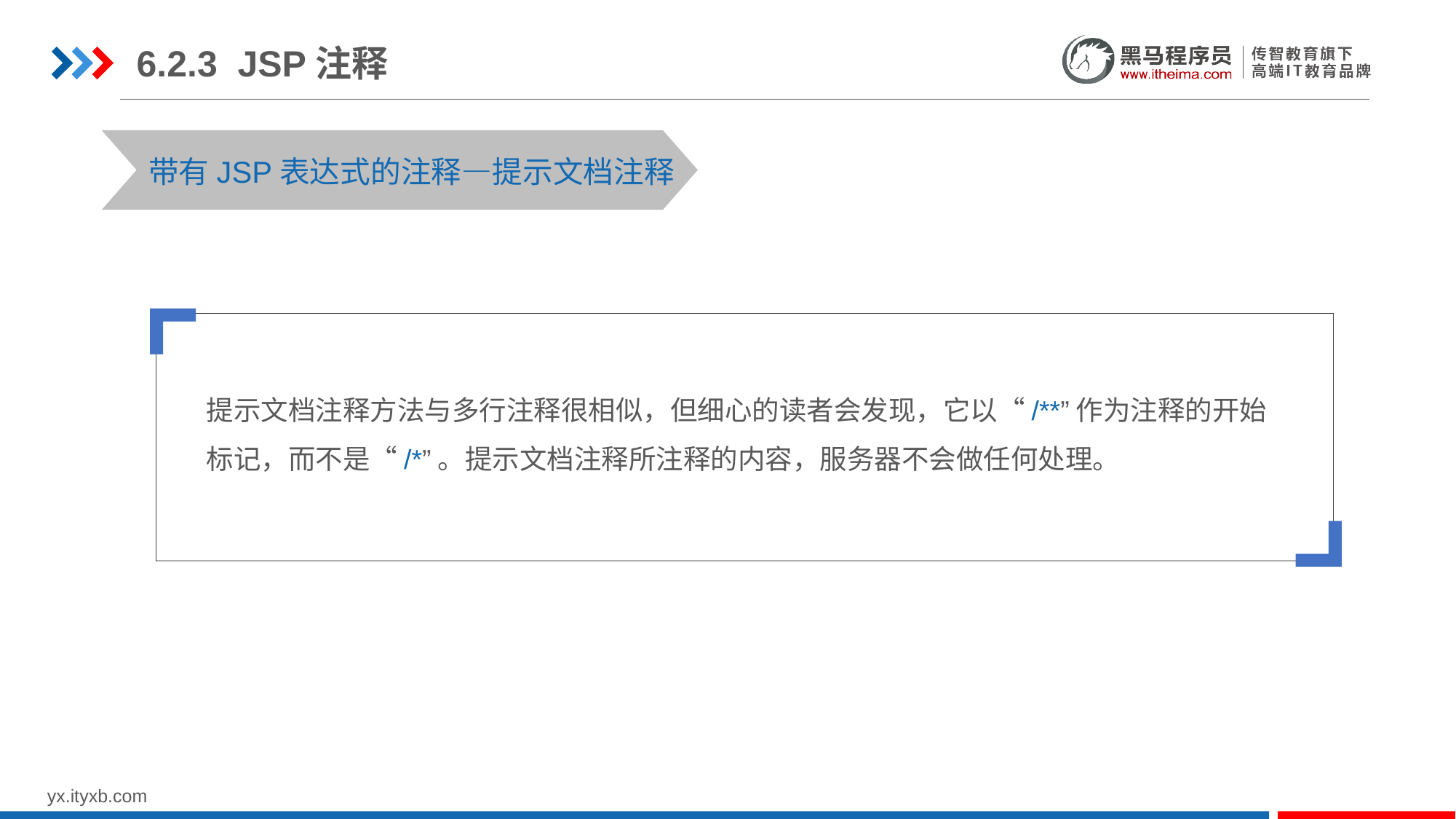

6.2.3  JSP注释

带有JSP表达式的注释—提示文档注释

提示文档注释方法与多行注释很相似，但细心的读者会发现，它以“/**”作为注释的开始标记，而不是“/*”。提示文档注释所注释的内容，服务器不会做任何处理。